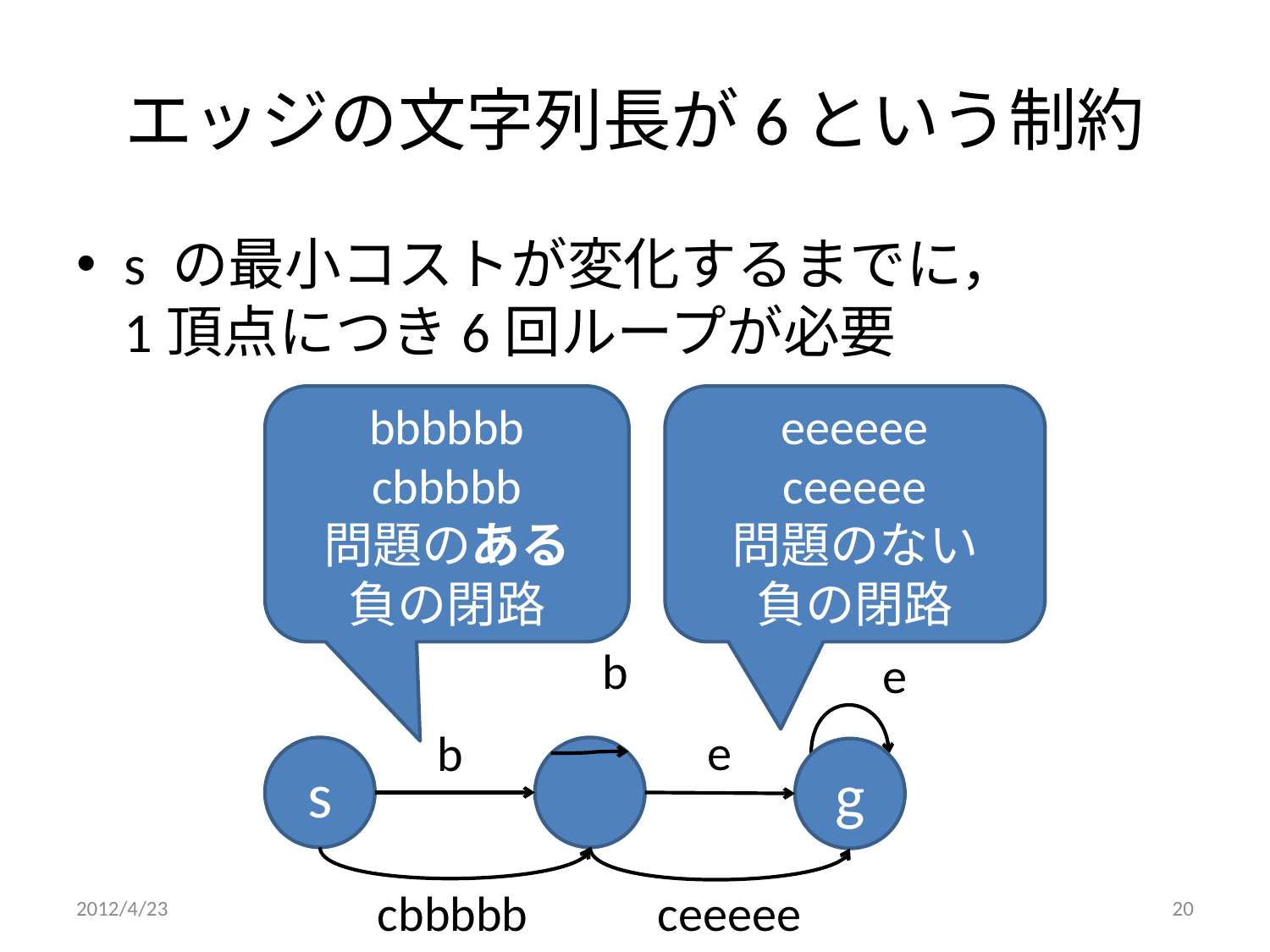

# エッジの文字列長が6という制約
s の最小コストが変化するまでに，
1頂点につき6回ループが必要
bbbbbb
cbbbbb
問題のある
負の閉路
eeeeee
ceeeee
問題のない
負の閉路
b
e
e
b
s

g
ceeeee
cbbbbb
2012/4/23
20